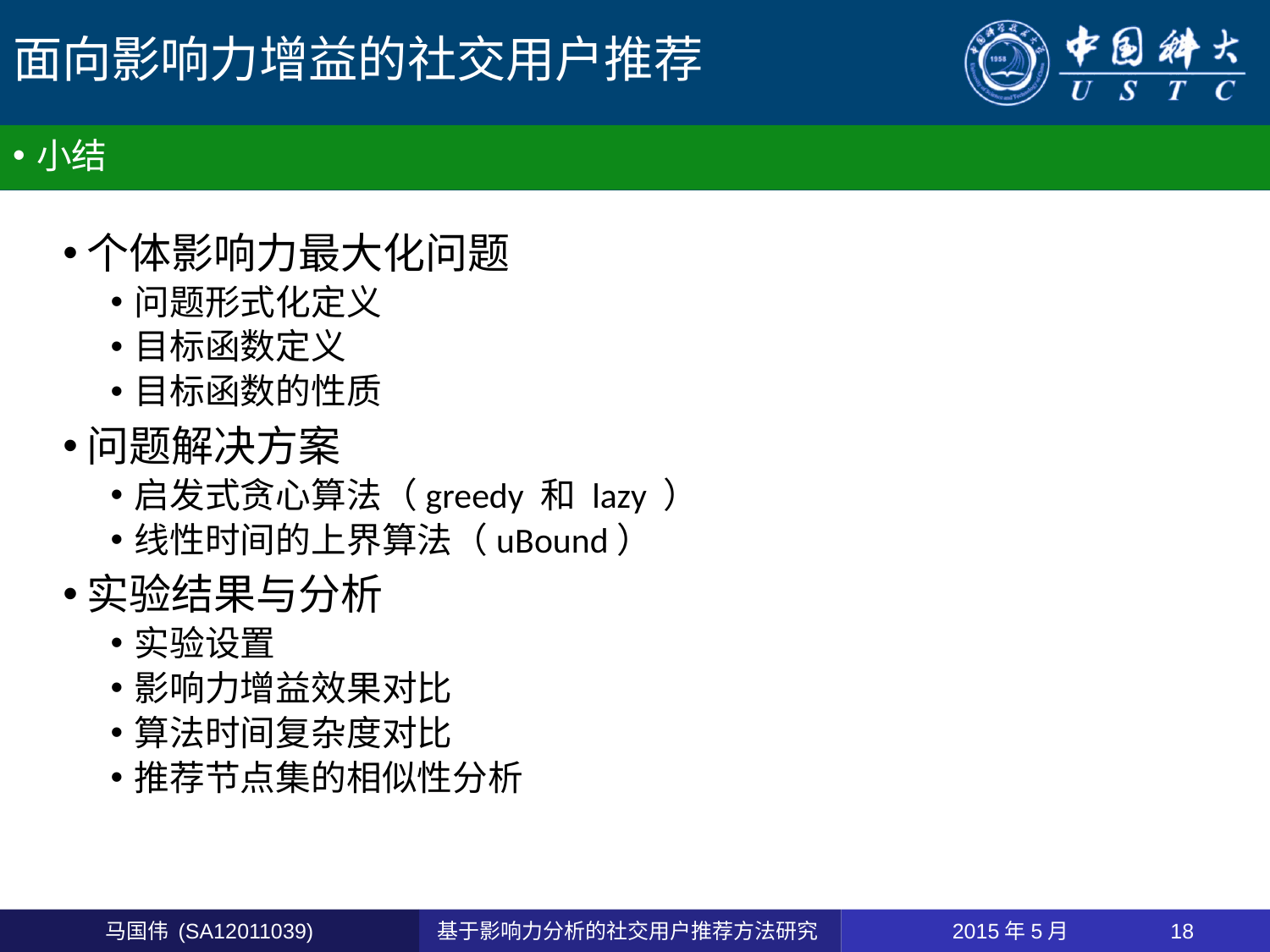

# 面向影响力增益的社交用户推荐
小结
个体影响力最大化问题
问题形式化定义
目标函数定义
目标函数的性质
问题解决方案
启发式贪心算法（greedy 和 lazy ）
线性时间的上界算法（uBound）
实验结果与分析
实验设置
影响力增益效果对比
算法时间复杂度对比
推荐节点集的相似性分析
2015年5月
18